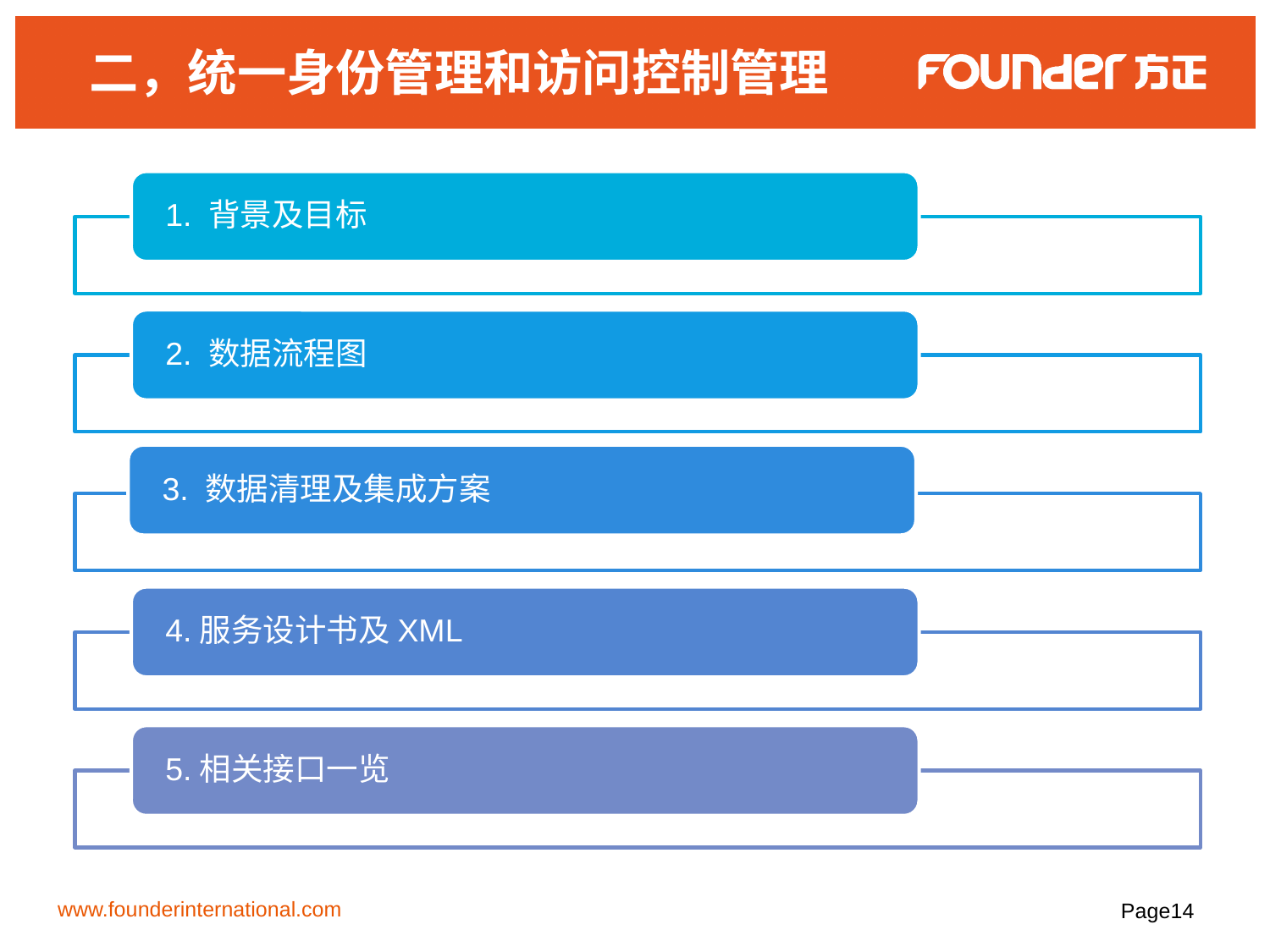

# 二，统一身份管理和访问控制管理
1. 背景及目标
2. 数据流程图
3. 数据清理及集成方案
4.服务设计书及XML
5.相关接口一览
www.founderinternational.com
Page14